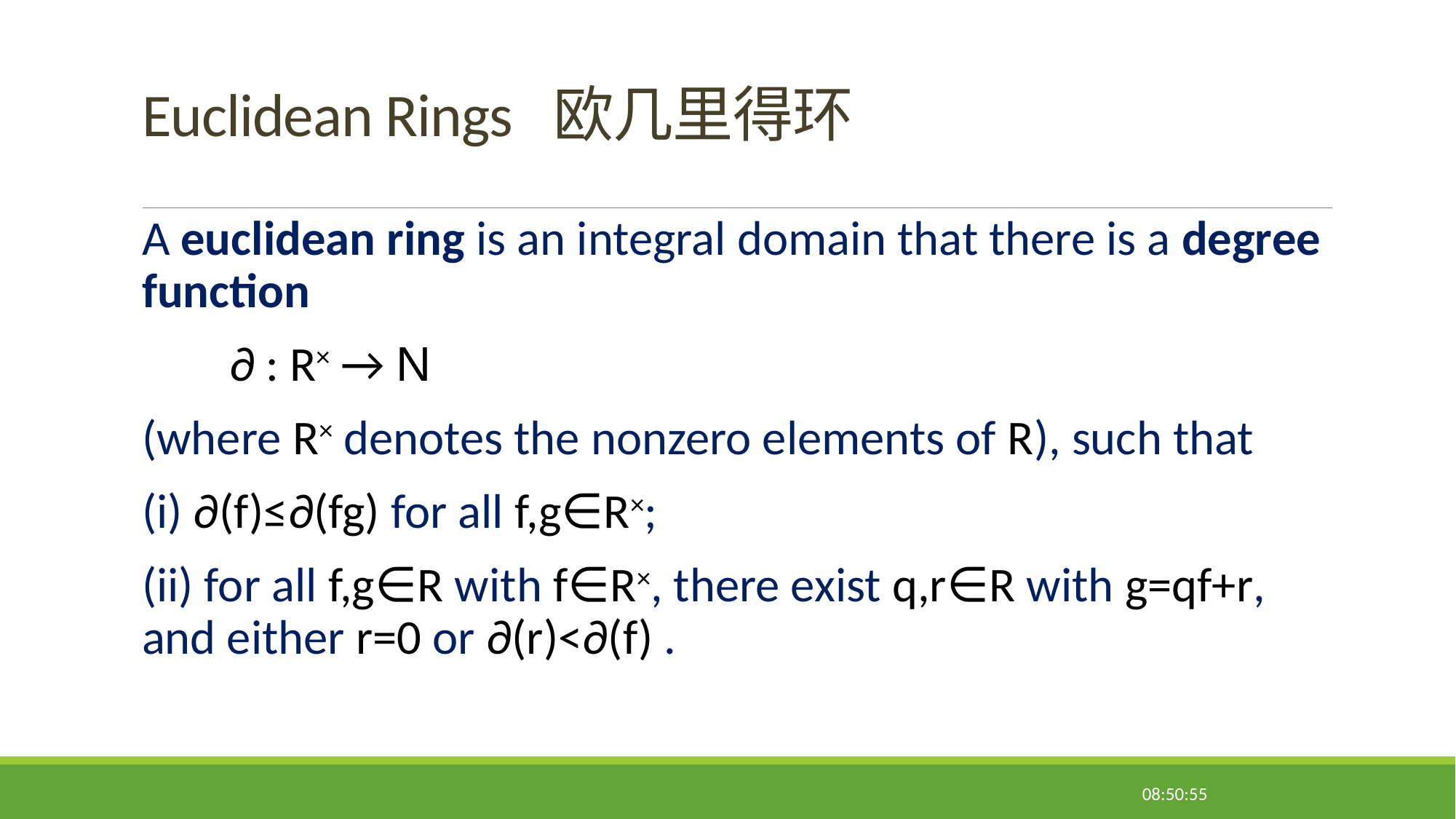

# Euclidean Rings  欧几里得环
A euclidean ring is an integral domain that there is a degree function
        ∂ : R× → N
(where R× denotes the nonzero elements of R), such that
(i) ∂(f)≤∂(fg) for all f,g∈R×;
(ii) for all f,g∈R with f∈R×, there exist q,r∈R with g=qf+r, and either r=0 or ∂(r)<∂(f) .
08:50:55